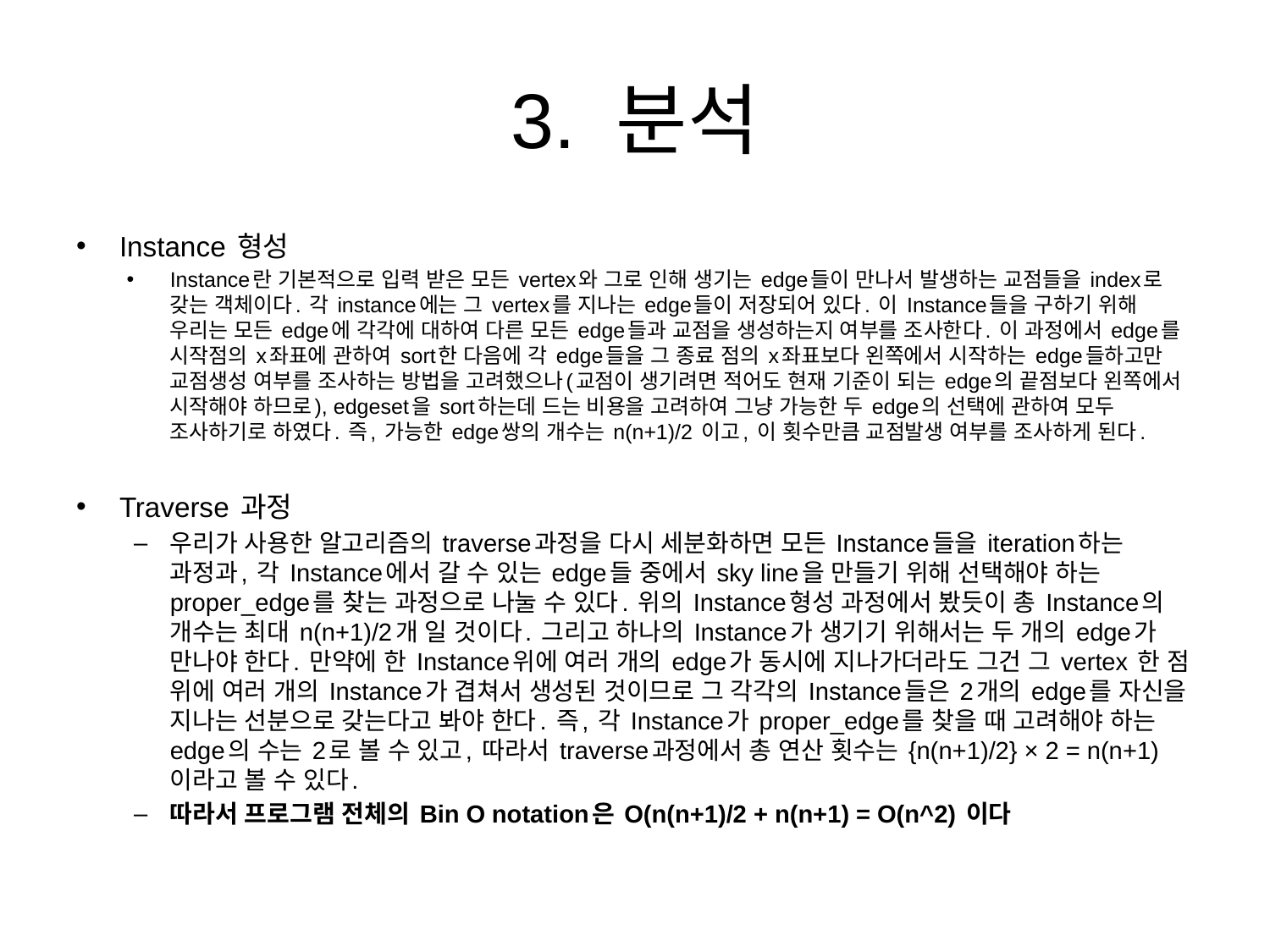

# 3. 분석
Instance 형성
Instance란 기본적으로 입력 받은 모든 vertex와 그로 인해 생기는 edge들이 만나서 발생하는 교점들을 index로 갖는 객체이다. 각 instance에는 그 vertex를 지나는 edge들이 저장되어 있다. 이 Instance들을 구하기 위해 우리는 모든 edge에 각각에 대하여 다른 모든 edge들과 교점을 생성하는지 여부를 조사한다. 이 과정에서 edge를 시작점의 x좌표에 관하여 sort한 다음에 각 edge들을 그 종료 점의 x좌표보다 왼쪽에서 시작하는 edge들하고만 교점생성 여부를 조사하는 방법을 고려했으나(교점이 생기려면 적어도 현재 기준이 되는 edge의 끝점보다 왼쪽에서 시작해야 하므로), edgeset을 sort하는데 드는 비용을 고려하여 그냥 가능한 두 edge의 선택에 관하여 모두 조사하기로 하였다. 즉, 가능한 edge쌍의 개수는 n(n+1)/2 이고, 이 횟수만큼 교점발생 여부를 조사하게 된다.

Traverse 과정
우리가 사용한 알고리즘의 traverse과정을 다시 세분화하면 모든 Instance들을 iteration하는 과정과, 각 Instance에서 갈 수 있는 edge들 중에서 sky line을 만들기 위해 선택해야 하는 proper_edge를 찾는 과정으로 나눌 수 있다. 위의 Instance형성 과정에서 봤듯이 총 Instance의 개수는 최대 n(n+1)/2개 일 것이다. 그리고 하나의 Instance가 생기기 위해서는 두 개의 edge가 만나야 한다. 만약에 한 Instance위에 여러 개의 edge가 동시에 지나가더라도 그건 그 vertex 한 점 위에 여러 개의 Instance가 겹쳐서 생성된 것이므로 그 각각의 Instance들은 2개의 edge를 자신을 지나는 선분으로 갖는다고 봐야 한다. 즉, 각 Instance가 proper_edge를 찾을 때 고려해야 하는 edge의 수는 2로 볼 수 있고, 따라서 traverse과정에서 총 연산 횟수는 {n(n+1)/2} × 2 = n(n+1)이라고 볼 수 있다.
따라서 프로그램 전체의 Bin O notation은 O(n(n+1)/2 + n(n+1) = O(n^2) 이다